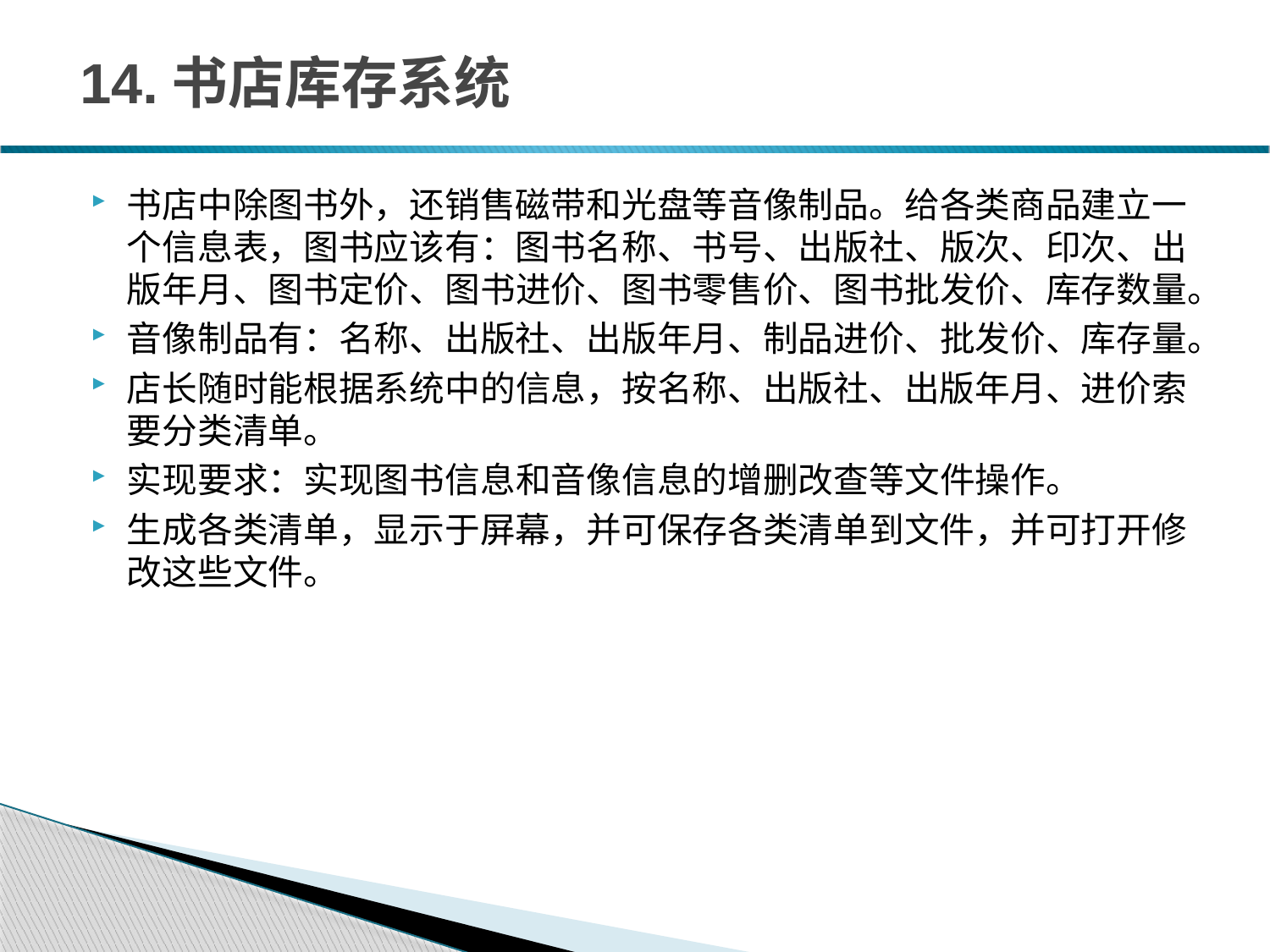

# 14.书店库存系统
书店中除图书外，还销售磁带和光盘等音像制品。给各类商品建立一个信息表，图书应该有：图书名称、书号、出版社、版次、印次、出版年月、图书定价、图书进价、图书零售价、图书批发价、库存数量。
音像制品有：名称、出版社、出版年月、制品进价、批发价、库存量。
店长随时能根据系统中的信息，按名称、出版社、出版年月、进价索要分类清单。
实现要求：实现图书信息和音像信息的增删改查等文件操作。
生成各类清单，显示于屏幕，并可保存各类清单到文件，并可打开修改这些文件。